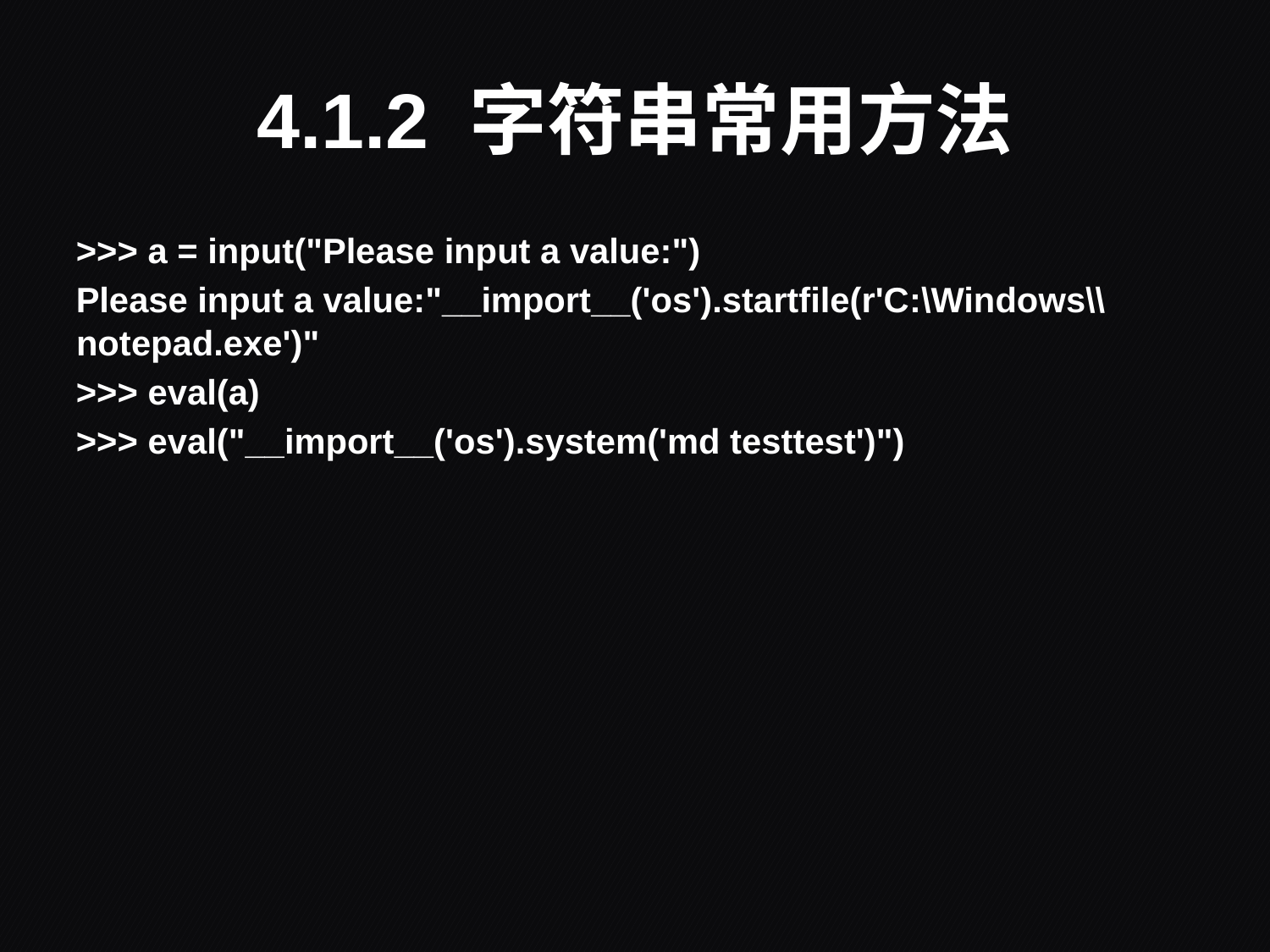

# 4.1.2 字符串常用方法
>>> a = input("Please input a value:")
Please input a value:"__import__('os').startfile(r'C:\Windows\\notepad.exe')"
>>> eval(a)
>>> eval("__import__('os').system('md testtest')")